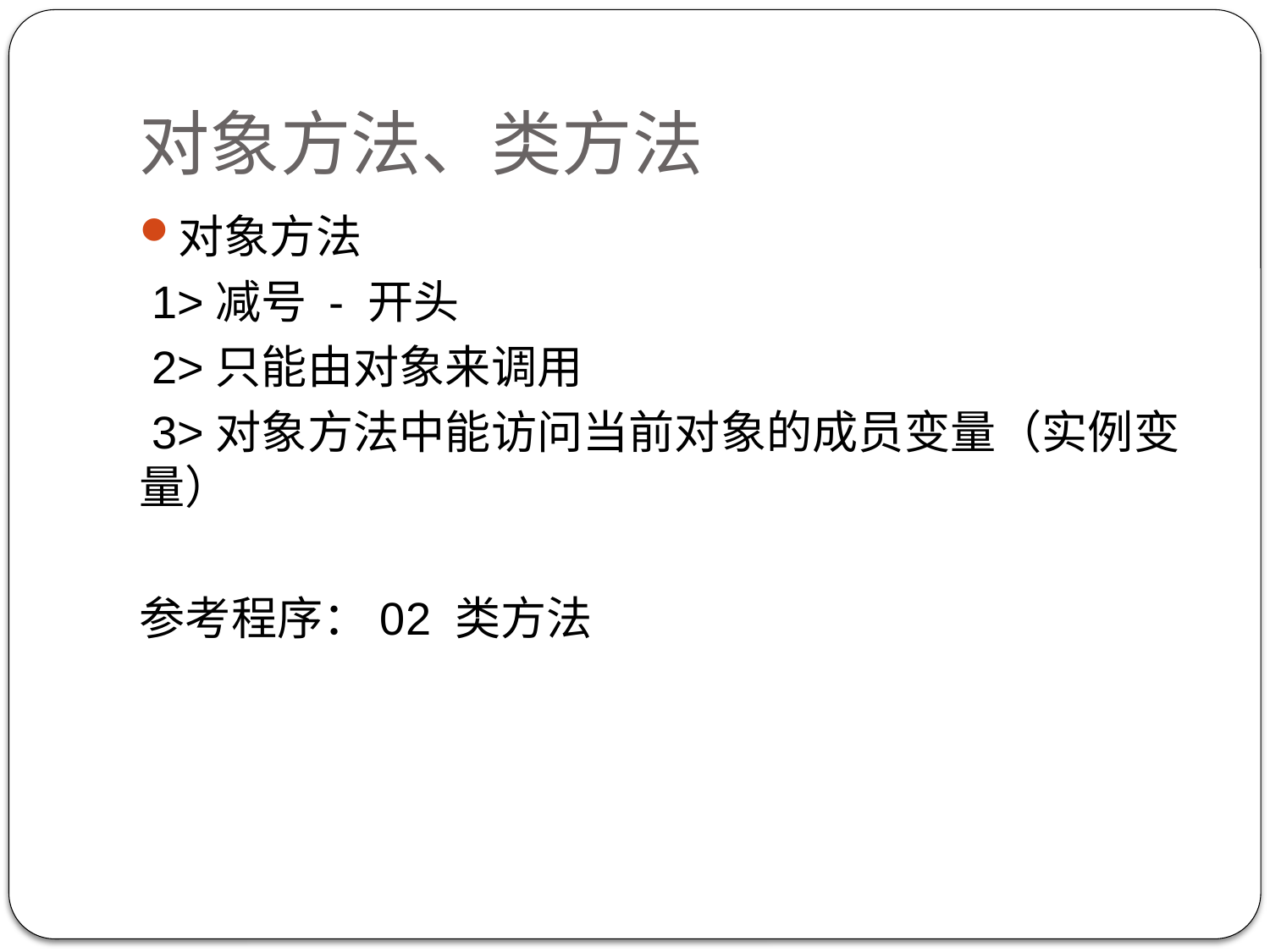

# 对象方法、类方法
对象方法
 1>减号 - 开头
 2>只能由对象来调用
 3>对象方法中能访问当前对象的成员变量（实例变量）

参考程序：02 类方法